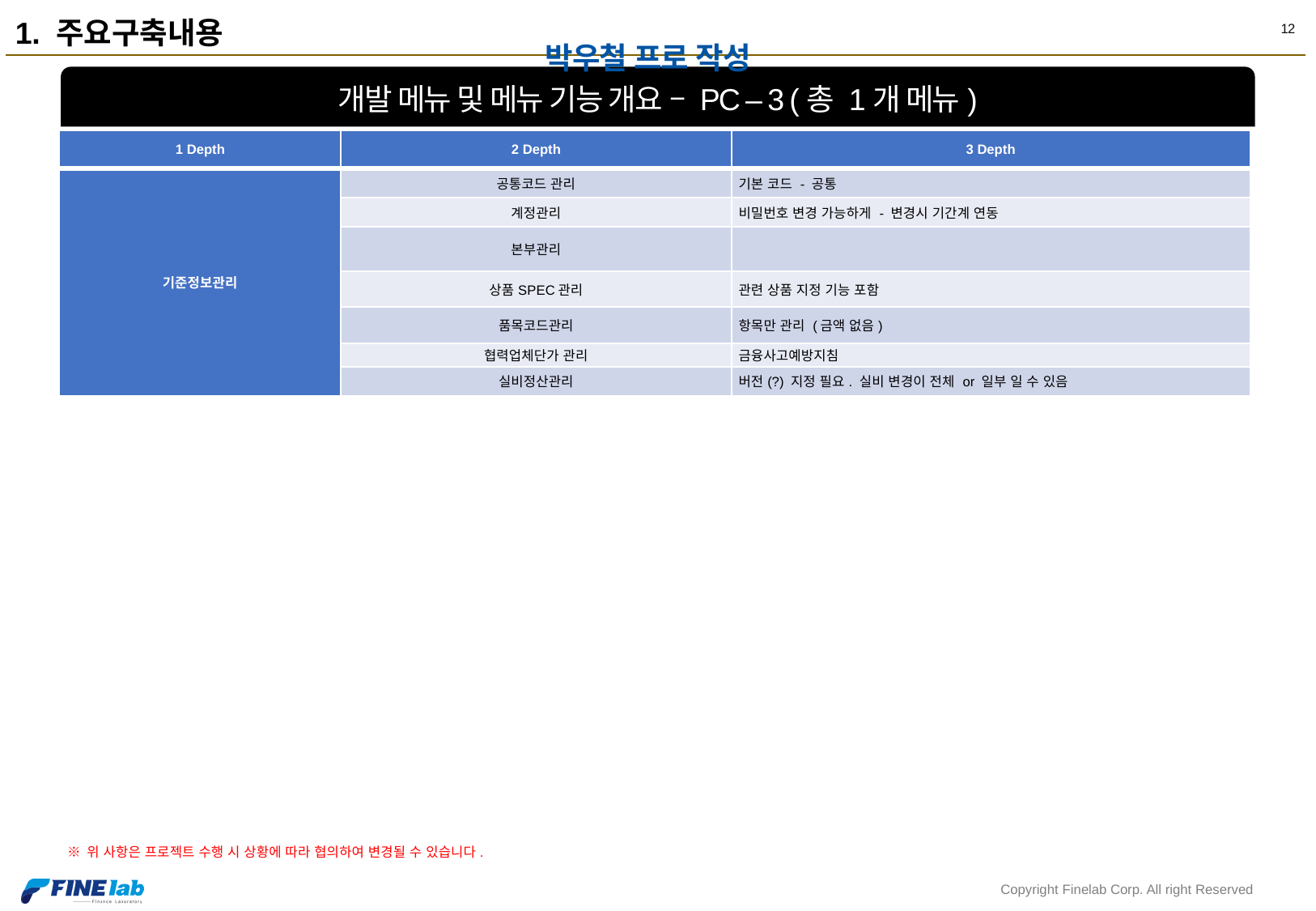

1. 주요구축내용
박우철 프로 작성
개발 메뉴 및 메뉴 기능 개요 – PC – 3 (총 1개 메뉴)
| 1 Depth | 2 Depth | 3 Depth |
| --- | --- | --- |
| 기준정보관리 | 공통코드 관리 | 기본 코드 - 공통 |
|  | 계정관리 | 비밀번호 변경 가능하게 - 변경시 기간계 연동 |
|  | 본부관리 |  |
|  | 상품SPEC관리 | 관련 상품 지정 기능 포함 |
|  | 품목코드관리 | 항목만 관리 (금액 없음) |
|  | 협력업체단가 관리 | 금융사고예방지침 |
|  | 실비정산관리 | 버전(?) 지정 필요. 실비 변경이 전체 or 일부 일 수 있음 |
※ 위 사항은 프로젝트 수행 시 상황에 따라 협의하여 변경될 수 있습니다.